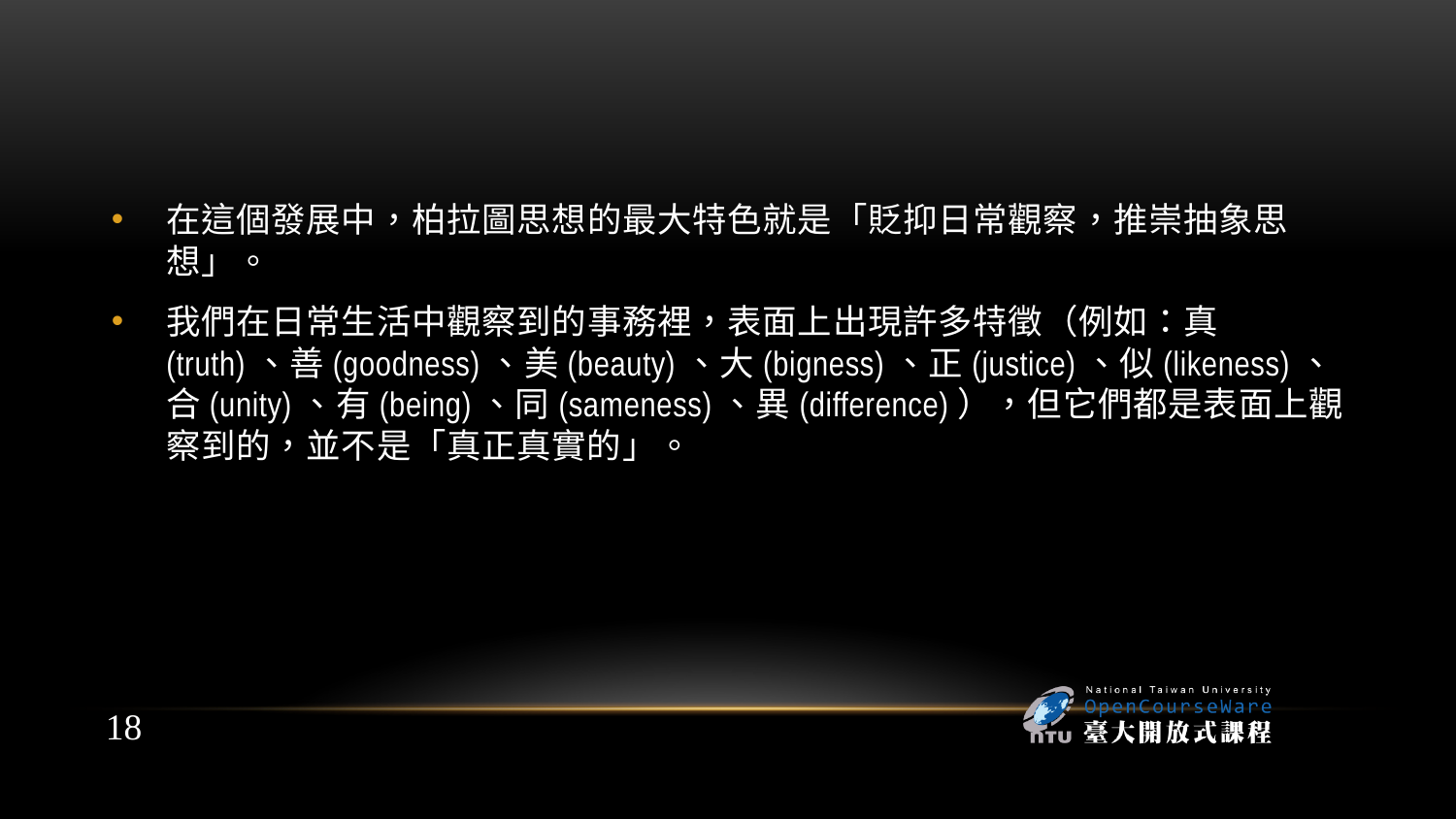

在這個發展中，柏拉圖思想的最大特色就是「貶抑日常觀察，推崇抽象思想」。
我們在日常生活中觀察到的事務裡，表面上出現許多特徵（例如：真(truth)、善(goodness)、美(beauty)、大(bigness)、正(justice)、似(likeness)、合(unity)、有(being)、同(sameness)、異(difference)），但它們都是表面上觀察到的，並不是「真正真實的」。
18